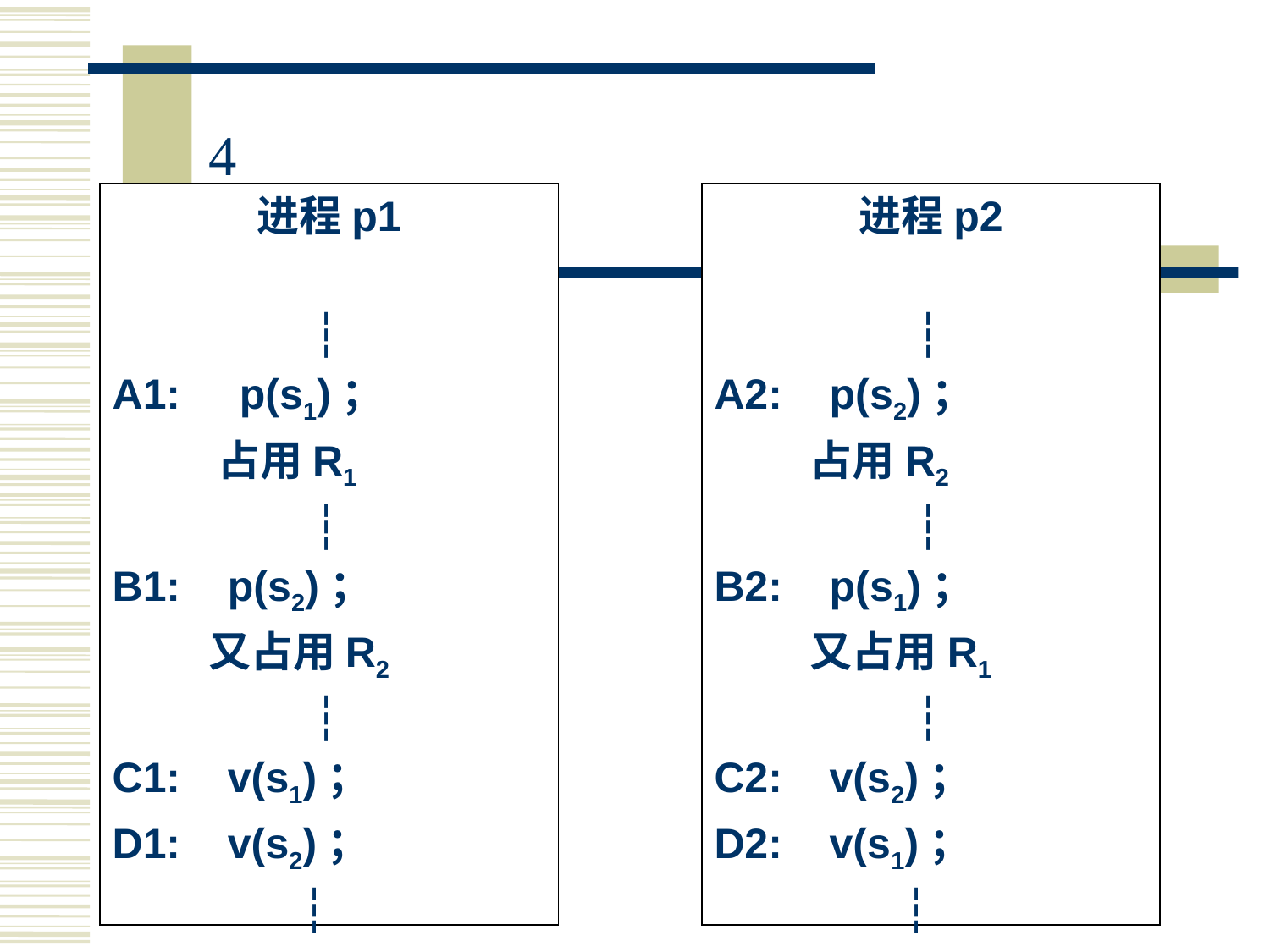

4
进程p1

                 ┆
A1:     p(s1)；
          占用R1
                 ┆
B1:    p(s2)；
         又占用R2
                 ┆
C1:    v(s1)；
D1:    v(s2)；
                ┆

进程p2

                 ┆
A2:    p(s2)；
         占用R2
                 ┆
B2:    p(s1)；
         又占用R1
                 ┆
C2:    v(s2)；
D2:    v(s1)；
                ┆